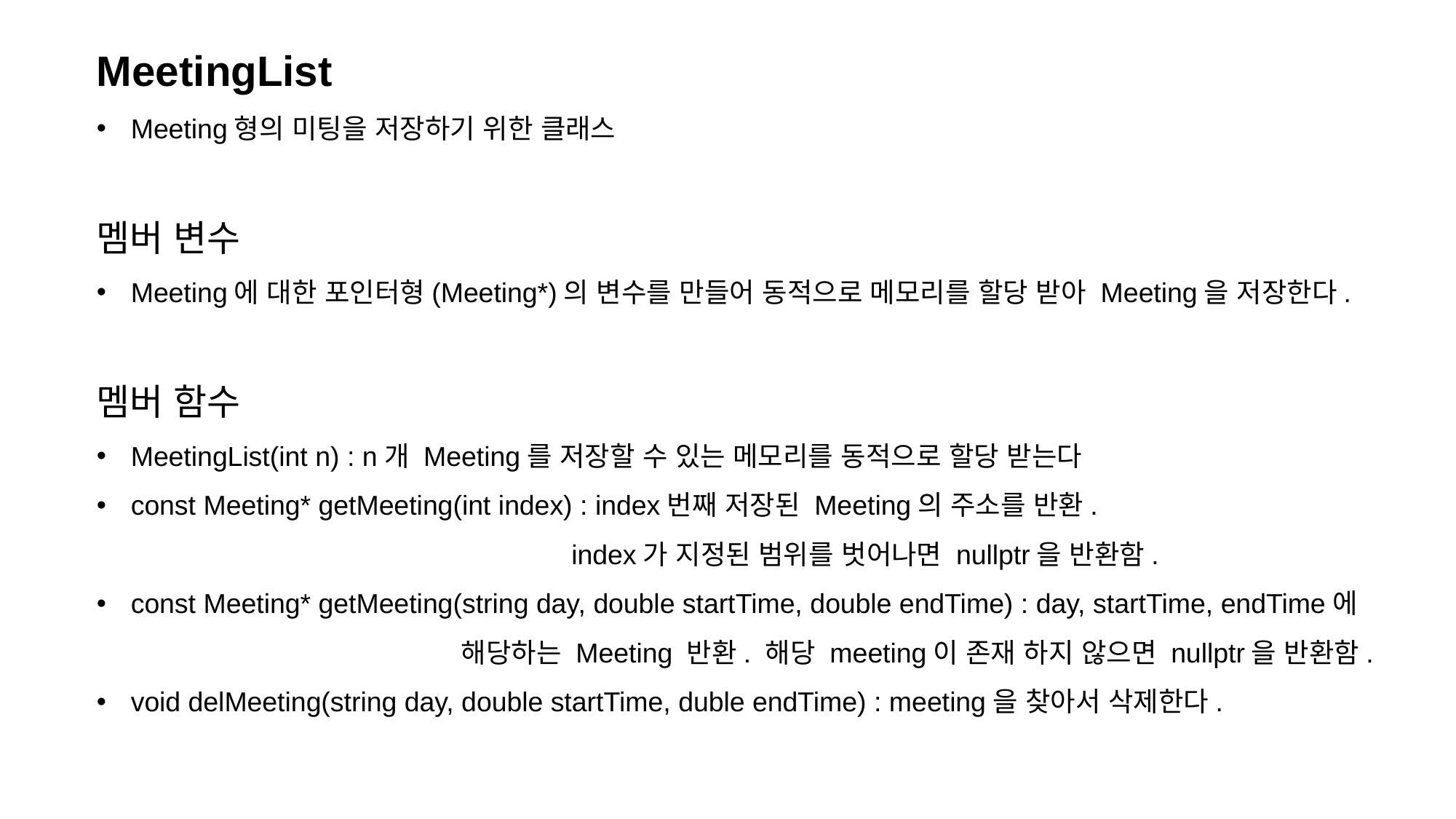

MeetingList
Meeting형의 미팅을 저장하기 위한 클래스

멤버 변수
Meeting에 대한 포인터형(Meeting*)의 변수를 만들어 동적으로 메모리를 할당 받아 Meeting을 저장한다.

멤버 함수
MeetingList(int n) : n개 Meeting를 저장할 수 있는 메모리를 동적으로 할당 받는다
const Meeting* getMeeting(int index) : index번째 저장된 Meeting의 주소를 반환.
				     index가 지정된 범위를 벗어나면 nullptr을 반환함.
const Meeting* getMeeting(string day, double startTime, double endTime) : day, startTime, endTime에
			    해당하는 Meeting 반환. 해당 meeting이 존재 하지 않으면 nullptr을 반환함.
void delMeeting(string day, double startTime, duble endTime) : meeting을 찾아서 삭제한다.